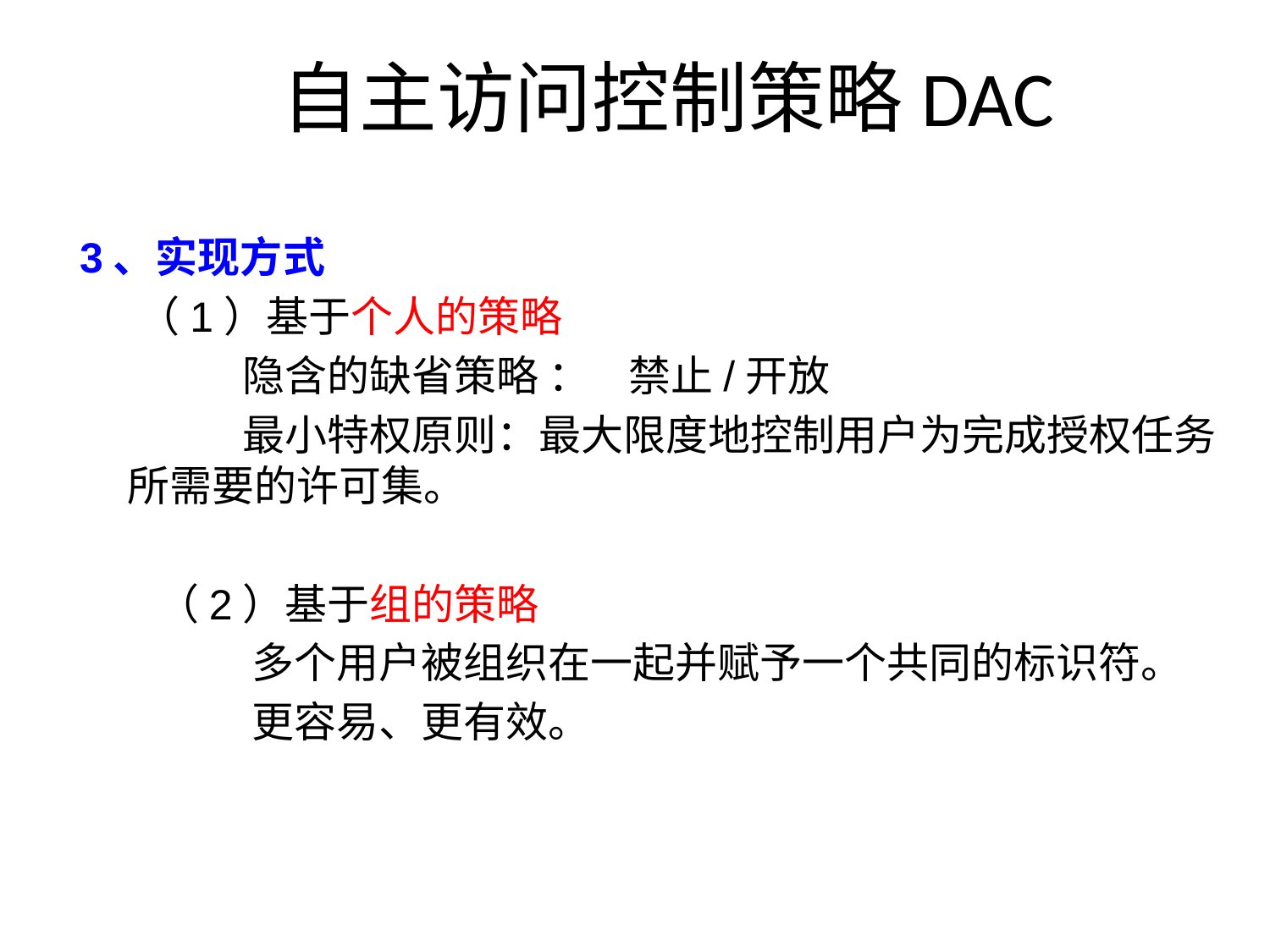

# 自主访问控制策略DAC
3、实现方式
     （1）基于个人的策略
                隐含的缺省策略 ：    禁止/开放
                最小特权原则：最大限度地控制用户为完成授权任务所需要的许可集。

       （2）基于组的策略
                 多个用户被组织在一起并赋予一个共同的标识符。
                 更容易、更有效。